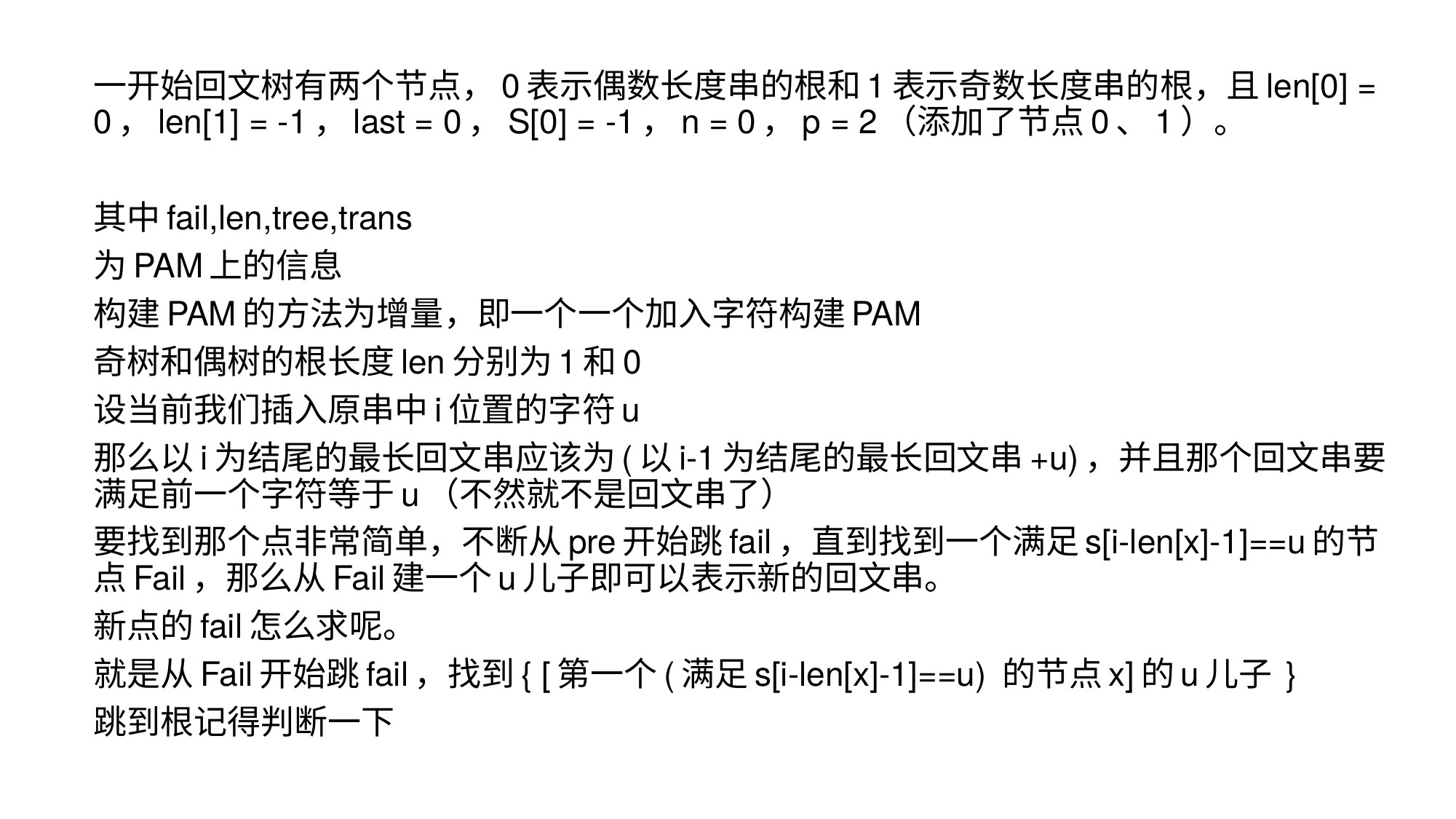

一开始回文树有两个节点，0表示偶数长度串的根和1表示奇数长度串的根，且len[0] = 0，len[1] = -1，last = 0，S[0] = -1，n = 0，p = 2（添加了节点0、1）。

其中fail,len,tree,trans
为PAM上的信息
构建PAM的方法为增量，即一个一个加入字符构建PAM
奇树和偶树的根长度len分别为1和0
设当前我们插入原串中i位置的字符u
那么以i为结尾的最长回文串应该为(以i-1为结尾的最长回文串+u)，并且那个回文串要满足前一个字符等于u（不然就不是回文串了）
要找到那个点非常简单，不断从pre开始跳fail，直到找到一个满足s[i-len[x]-1]==u的节点Fail，那么从Fail建一个u儿子即可以表示新的回文串。
新点的fail怎么求呢。
就是从Fail开始跳fail，找到{ [第一个(满足s[i-len[x]-1]==u) 的节点x]的u儿子 }
跳到根记得判断一下